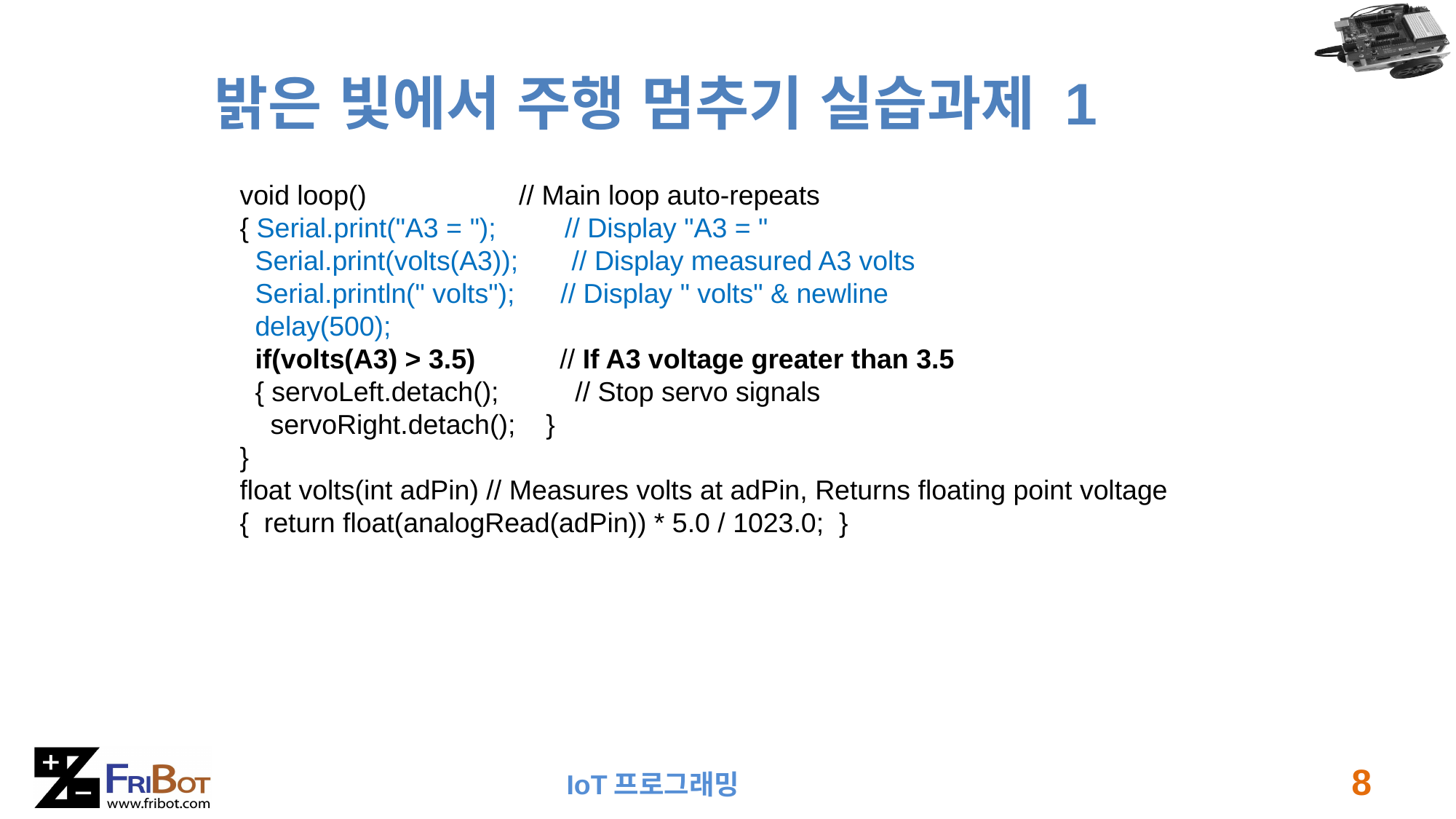

# 밝은 빛에서 주행 멈추기 실습과제 1
void loop()                    // Main loop auto-repeats
{ Serial.print("A3 = ");         // Display "A3 = "
  Serial.print(volts(A3));       // Display measured A3 volts
  Serial.println(" volts");      // Display " volts" & newline
  delay(500);
  if(volts(A3) > 3.5)           // If A3 voltage greater than 3.5
  { servoLeft.detach();          // Stop servo signals
    servoRight.detach();    }
}
float volts(int adPin) // Measures volts at adPin, Returns floating point voltage
{  return float(analogRead(adPin)) * 5.0 / 1023.0;  }
8